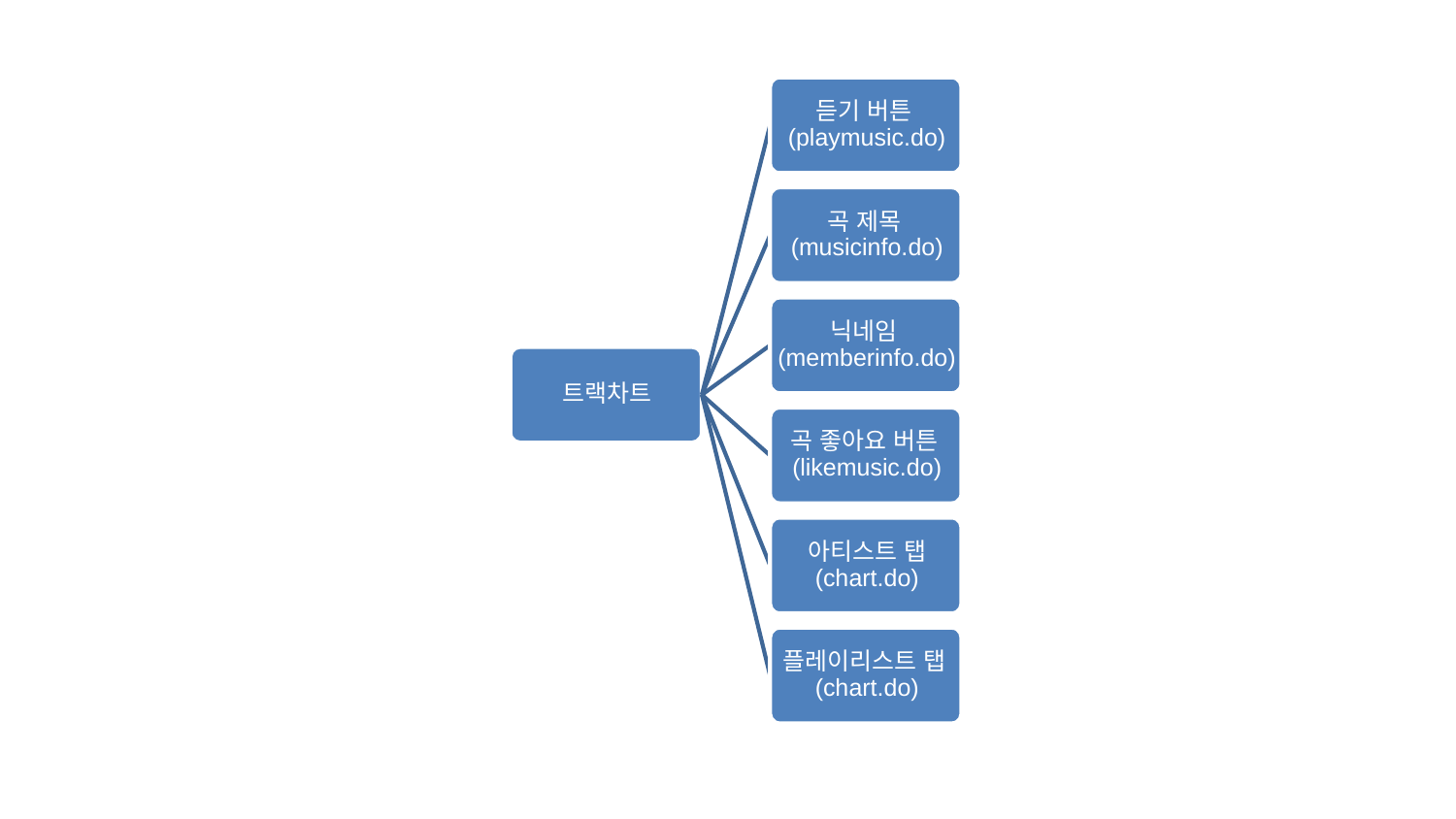

트랙차트

듣기 버튼(playmusic.do)

곡 제목(musicinfo.do)

닉네임(memberinfo.do)

곡 좋아요 버튼(likemusic.do)

아티스트 탭 (chart.do)

플레이리스트 탭(chart.do)